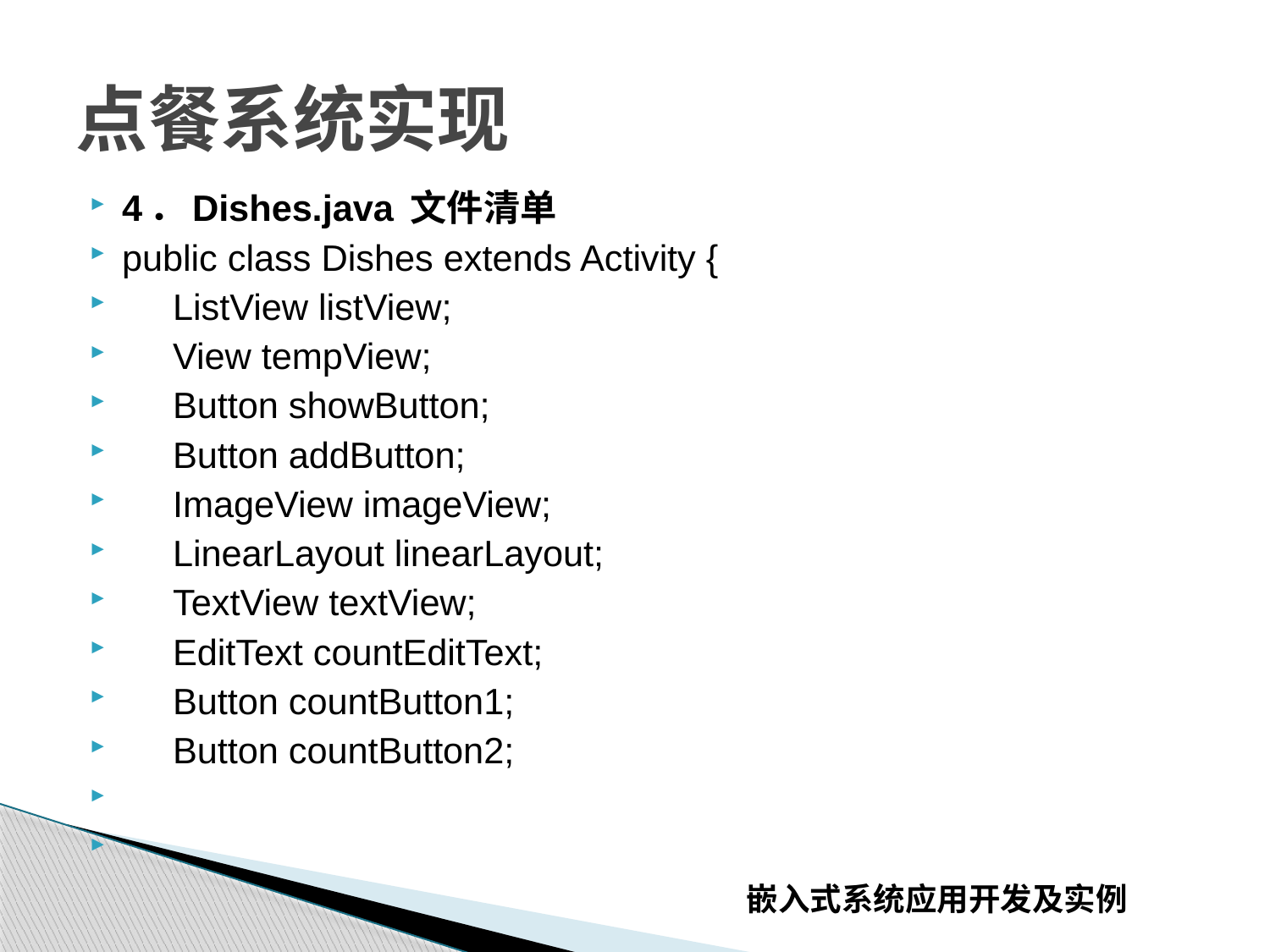

# 点餐系统实现
4．Dishes.java 文件清单
public class Dishes extends Activity {
     ListView listView;
     View tempView;
     Button showButton;
     Button addButton;
     ImageView imageView;
     LinearLayout linearLayout;
     TextView textView;
     EditText countEditText;
     Button countButton1;
     Button countButton2;

嵌入式系统应用开发及实例